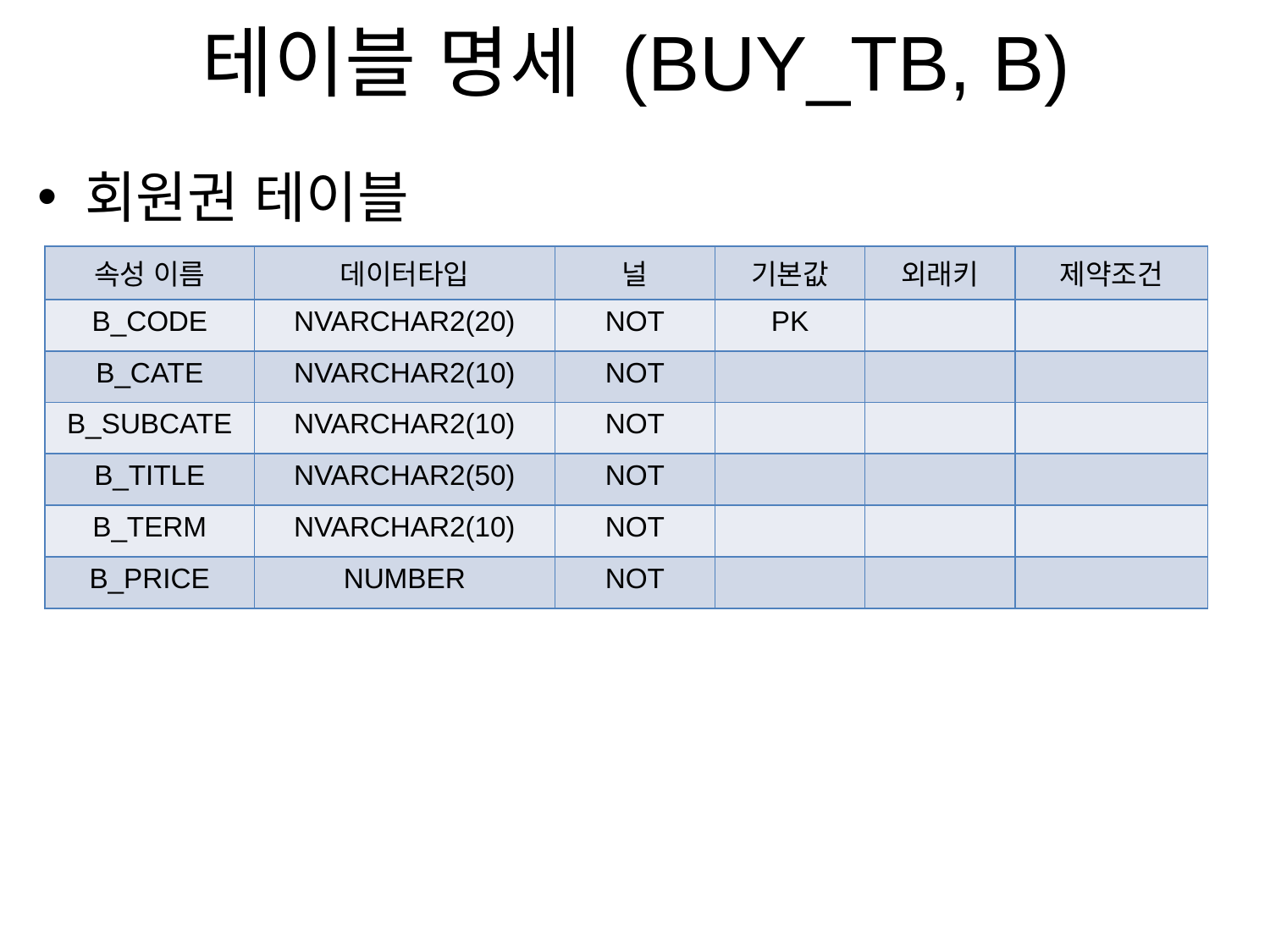

# 테이블 명세 (BUY_TB, B)
회원권 테이블
| 속성 이름 | 데이터타입 | 널 | 기본값 | 외래키 | 제약조건 |
| --- | --- | --- | --- | --- | --- |
| B\_CODE | NVARCHAR2(20) | NOT | PK |  |  |
| B\_CATE | NVARCHAR2(10) | NOT |  |  |  |
| B\_SUBCATE | NVARCHAR2(10) | NOT |  |  |  |
| B\_TITLE | NVARCHAR2(50) | NOT |  |  |  |
| B\_TERM | NVARCHAR2(10) | NOT |  |  |  |
| B\_PRICE | NUMBER | NOT |  |  |  |